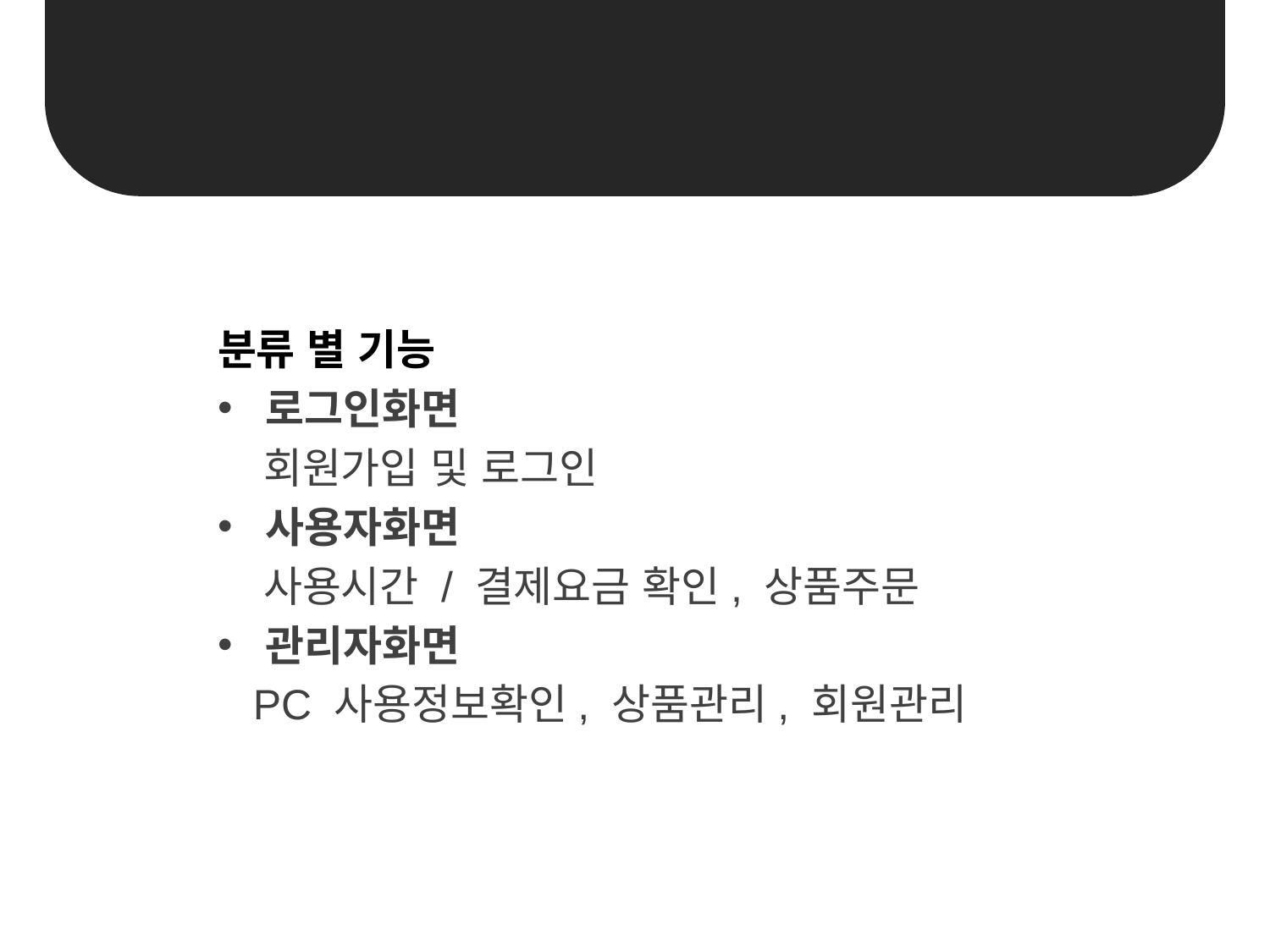

Unit  02 | 주요 기능
#
분류 별 기능
로그인화면
   회원가입 및 로그인
사용자화면
   사용시간 / 결제요금 확인, 상품주문
관리자화면
   PC 사용정보확인, 상품관리, 회원관리